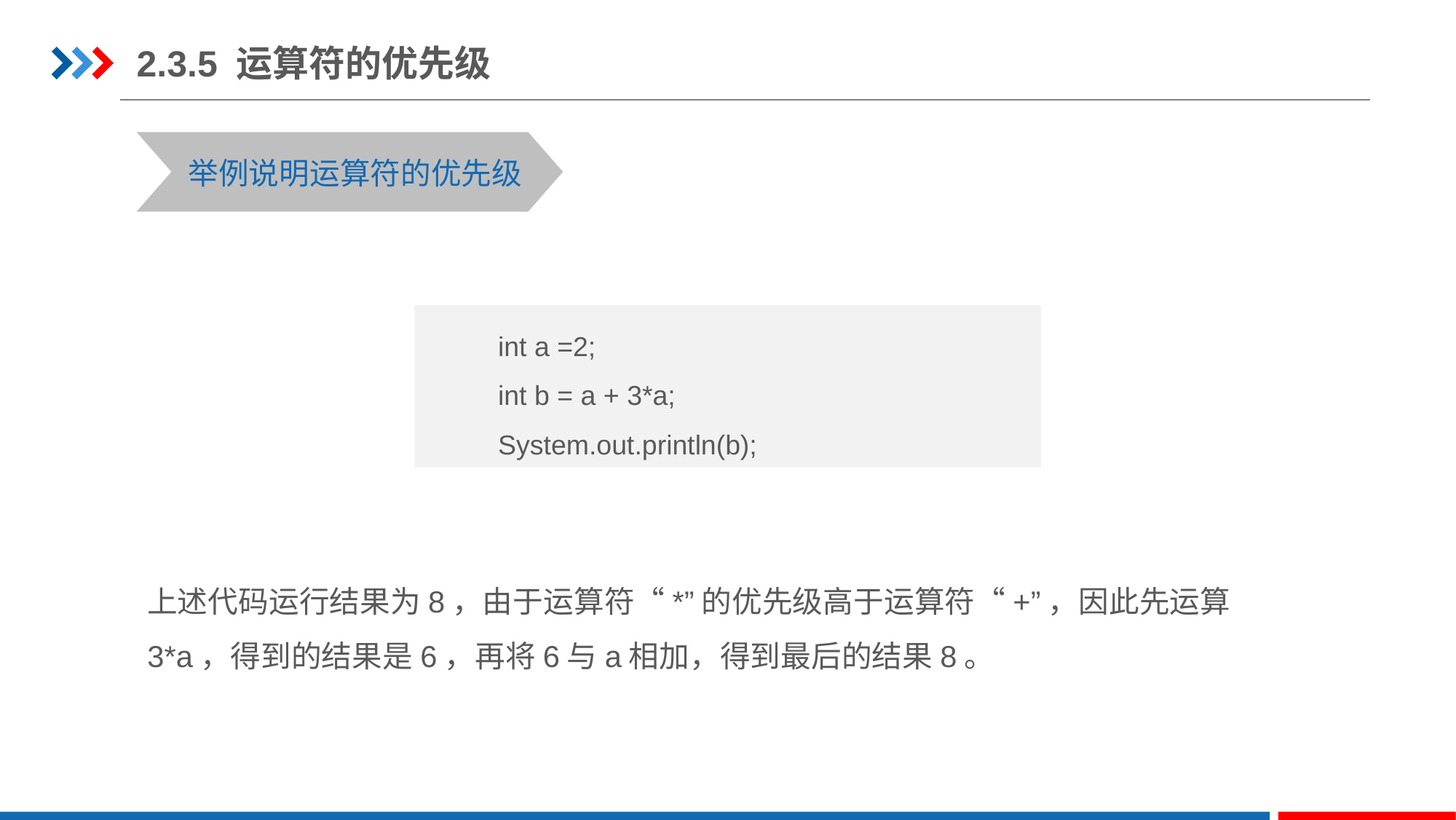

2.3.5 运算符的优先级

举例说明运算符的优先级
int a =2;
int b = a + 3*a;
System.out.println(b);
上述代码运行结果为8，由于运算符“*”的优先级高于运算符“+”，因此先运算3*a，得到的结果是6，再将6与a相加，得到最后的结果8。